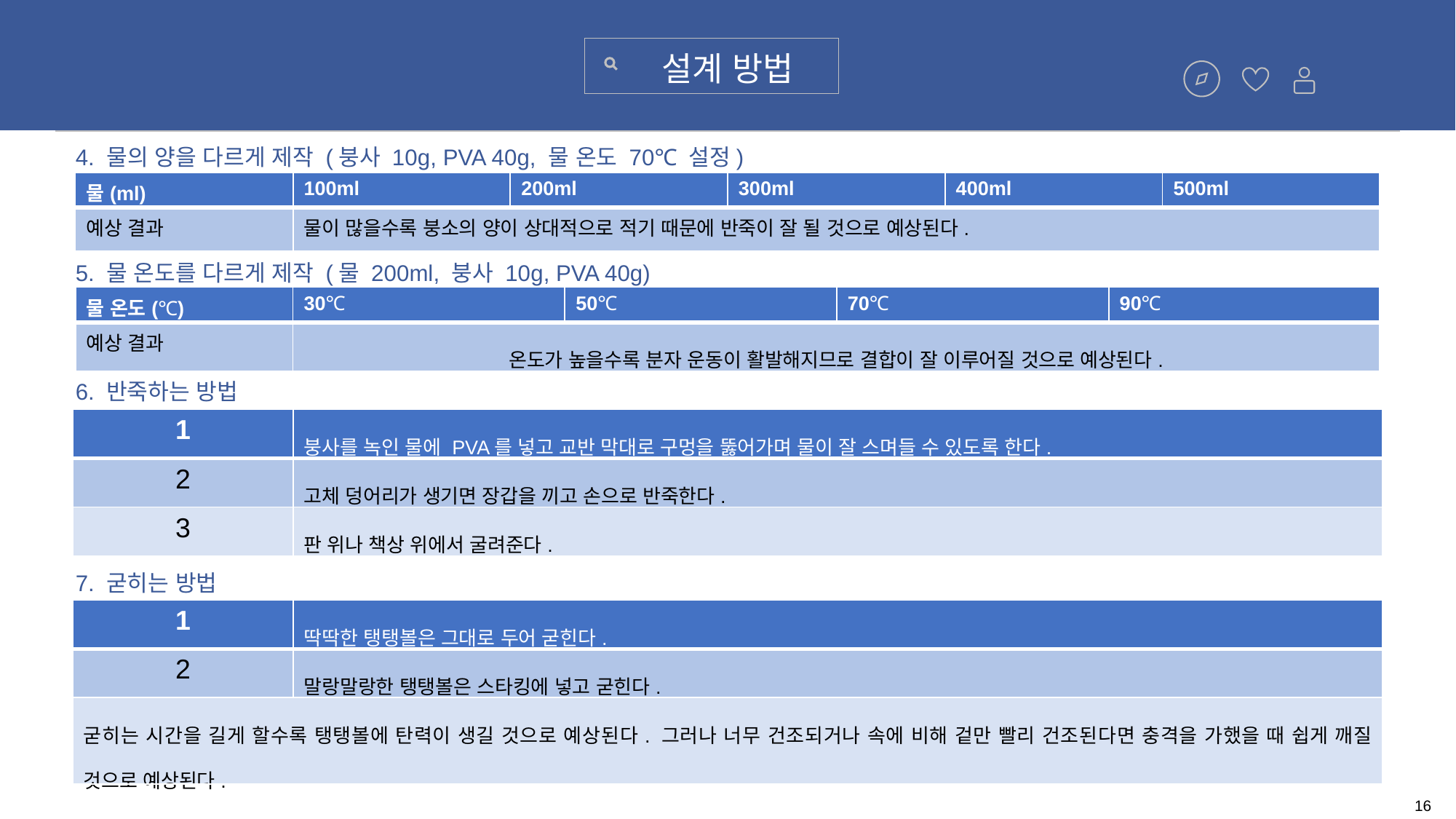

설계 방법

4. 물의 양을 다르게 제작 (붕사 10g, PVA 40g, 물 온도 70℃ 설정)
| 물(ml) | 100ml | 200ml | 300ml | 400ml | 500ml |
| --- | --- | --- | --- | --- | --- |
| 예상 결과 | 물이 많을수록 붕소의 양이 상대적으로 적기 때문에 반죽이 잘 될 것으로 예상된다. |  |  |  |  |
5. 물 온도를 다르게 제작 (물 200ml, 붕사 10g, PVA 40g)
| 물 온도(℃) | 30℃ | 50℃ | 70℃ | 90℃ |
| --- | --- | --- | --- | --- |
| 예상 결과 | 온도가 높을수록 분자 운동이 활발해지므로 결합이 잘 이루어질 것으로 예상된다. |  |  |  |
6. 반죽하는 방법
| 1 | 붕사를 녹인 물에 PVA를 넣고 교반 막대로 구멍을 뚫어가며 물이 잘 스며들 수 있도록 한다. |
| --- | --- |
| 2 | 고체 덩어리가 생기면 장갑을 끼고 손으로 반죽한다. |
| 3 | 판 위나 책상 위에서 굴려준다. |
7. 굳히는 방법
| 1 | 딱딱한 탱탱볼은 그대로 두어 굳힌다. |
| --- | --- |
| 2 | 말랑말랑한 탱탱볼은 스타킹에 넣고 굳힌다. |
| 굳히는 시간을 길게 할수록 탱탱볼에 탄력이 생길 것으로 예상된다. 그러나 너무 건조되거나 속에 비해 겉만 빨리 건조된다면 충격을 가했을 때 쉽게 깨질 것으로 예상된다. |  |
16